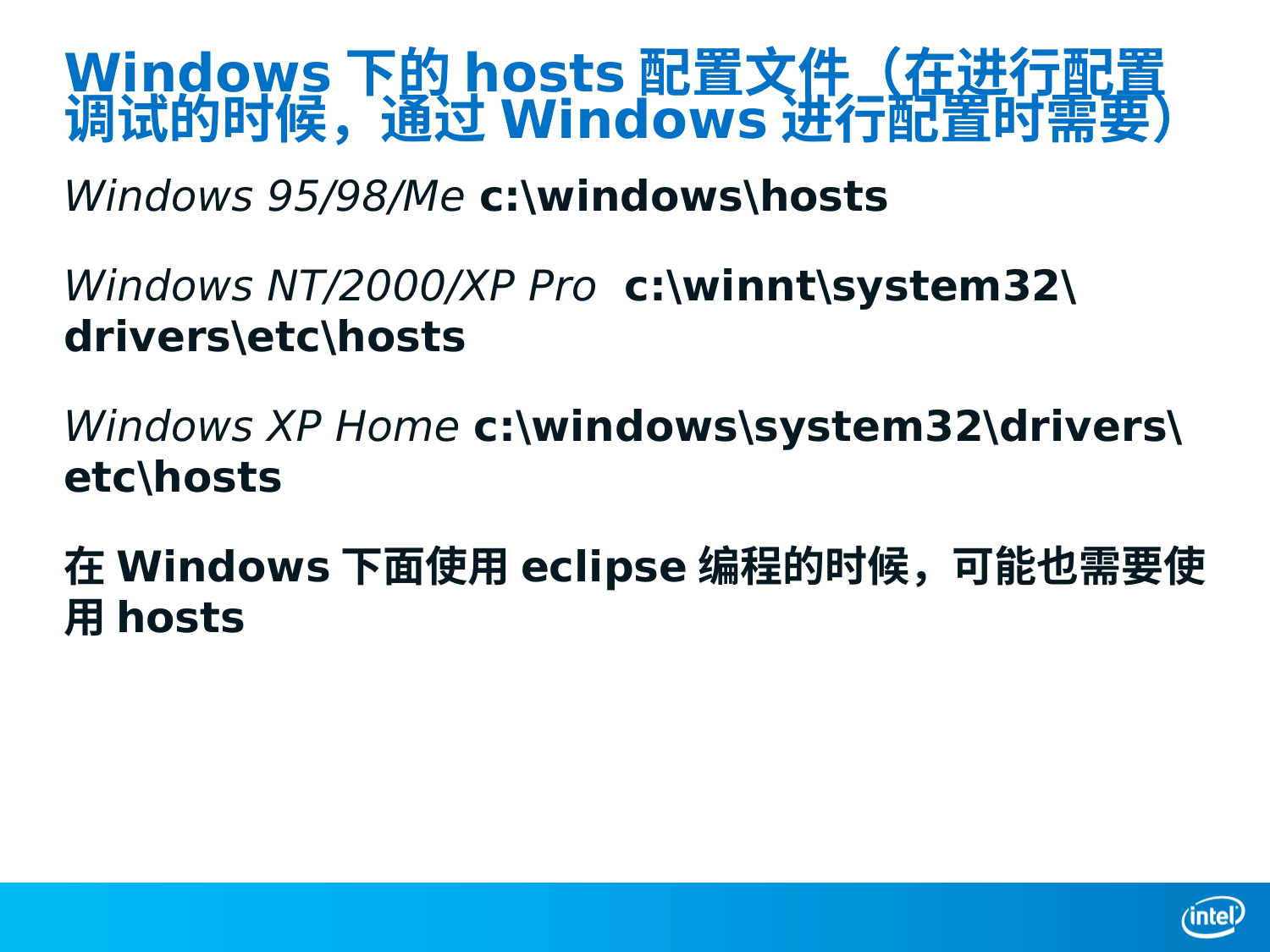

# Windows下的hosts配置文件（在进行配置调试的时候，通过Windows进行配置时需要）
Windows 95/98/Me c:\windows\hosts
Windows NT/2000/XP Pro  c:\winnt\system32\drivers\etc\hosts
Windows XP Home c:\windows\system32\drivers\etc\hosts
在Windows下面使用eclipse编程的时候，可能也需要使用hosts